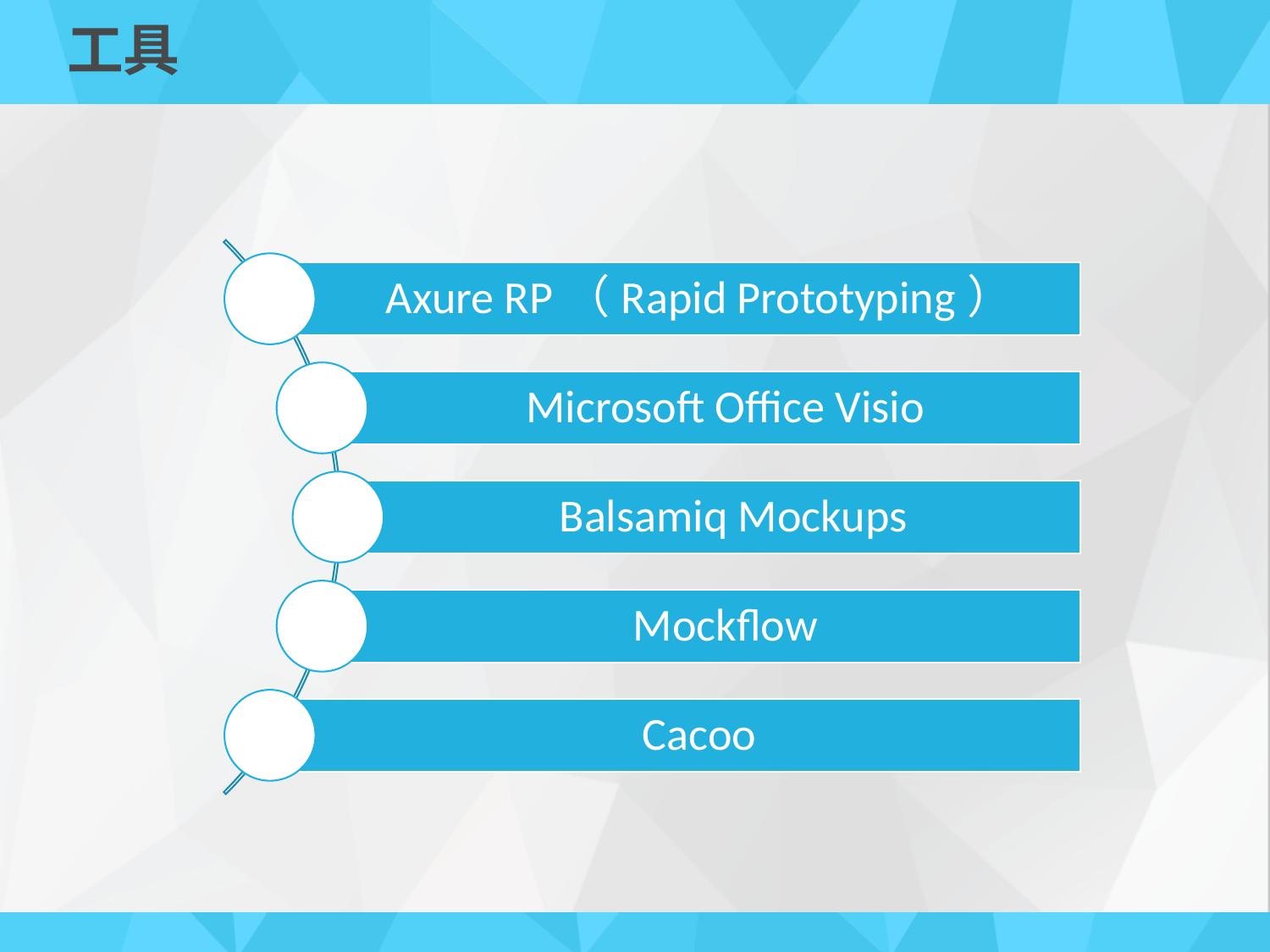

# 工具
Axure RP（Rapid Prototyping）
Microsoft Office Visio
Balsamiq Mockups
Mockflow
Cacoo